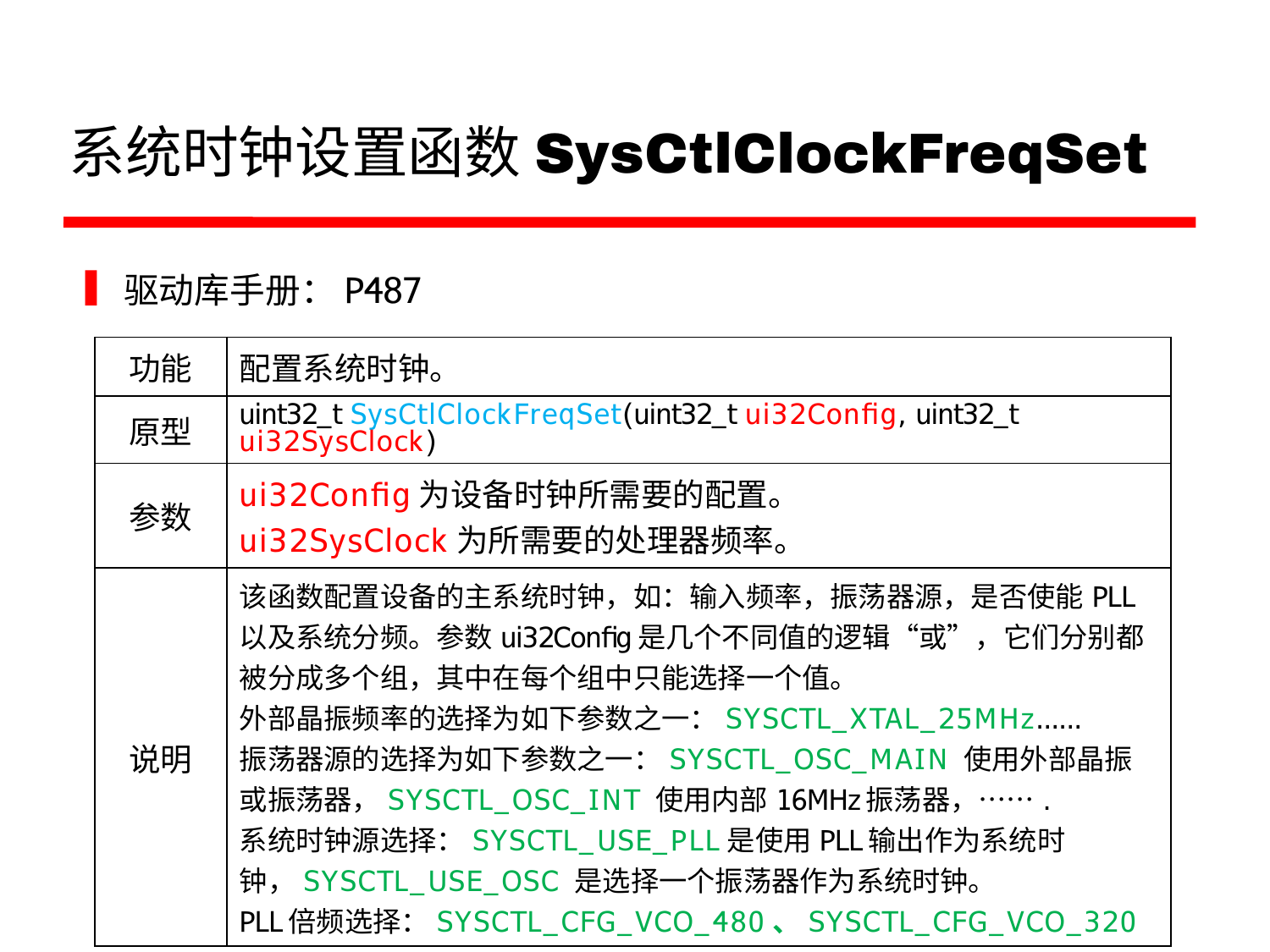

# 系统时钟设置函数SysCtlClockFreqSet
驱动库手册：P487
| 功能 | 配置系统时钟。 |
| --- | --- |
| 原型 | uint32\_t SysCtlClockFreqSet(uint32\_t ui32Config, uint32\_t ui32SysClock) |
| 参数 | ui32Config为设备时钟所需要的配置。 ui32SysClock为所需要的处理器频率。 |
| 说明 | 该函数配置设备的主系统时钟，如：输入频率，振荡器源，是否使能PLL以及系统分频。参数ui32Config是几个不同值的逻辑“或”，它们分别都被分成多个组，其中在每个组中只能选择一个值。 外部晶振频率的选择为如下参数之一：SYSCTL\_XTAL\_25MHz…… 振荡器源的选择为如下参数之一：SYSCTL\_OSC\_MAIN 使用外部晶振或振荡器，SYSCTL\_OSC\_INT 使用内部16MHz振荡器，……. 系统时钟源选择：SYSCTL\_USE\_PLL是使用PLL输出作为系统时钟，SYSCTL\_USE\_OSC 是选择一个振荡器作为系统时钟。 PLL倍频选择：SYSCTL\_CFG\_VCO\_480、SYSCTL\_CFG\_VCO\_320 |